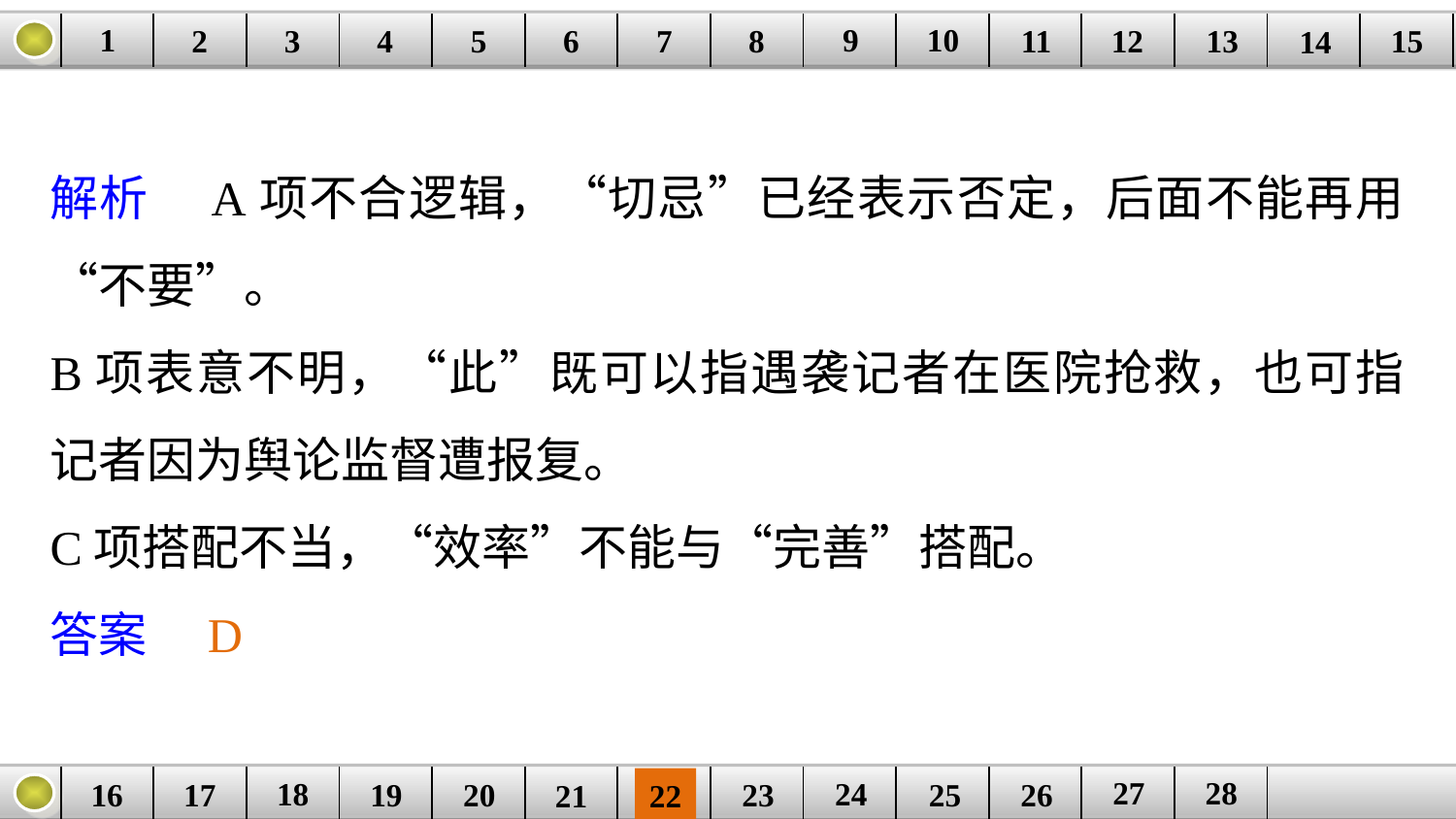

9
10
1
3
4
5
6
8
11
2
12
15
|  |  |  |  |  |  |  |  |  |  |  |  |  |  |  |
| --- | --- | --- | --- | --- | --- | --- | --- | --- | --- | --- | --- | --- | --- | --- |
7
13
14

解析　A项不合逻辑，“切忌”已经表示否定，后面不能再用“不要”。
B项表意不明，“此”既可以指遇袭记者在医院抢救，也可指记者因为舆论监督遭报复。
C项搭配不当，“效率”不能与“完善”搭配。
答案　D

27
28
18
24
16
25
26
|  |  |  |  |  |  |  |  |  |  |  |  |  |
| --- | --- | --- | --- | --- | --- | --- | --- | --- | --- | --- | --- | --- |
23
17
19
20
21
22